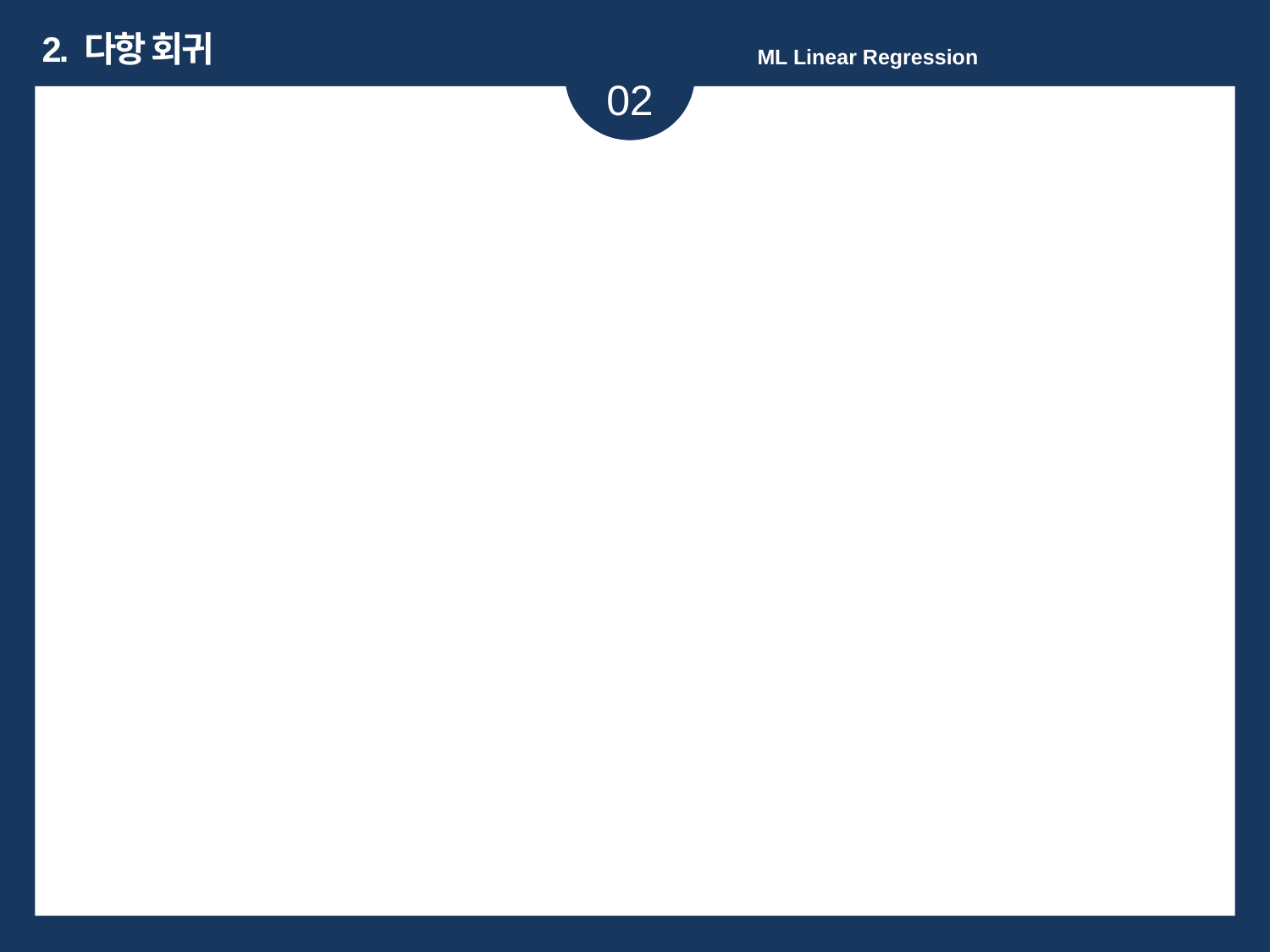

2. 다항 회귀
ML Linear Regression
02